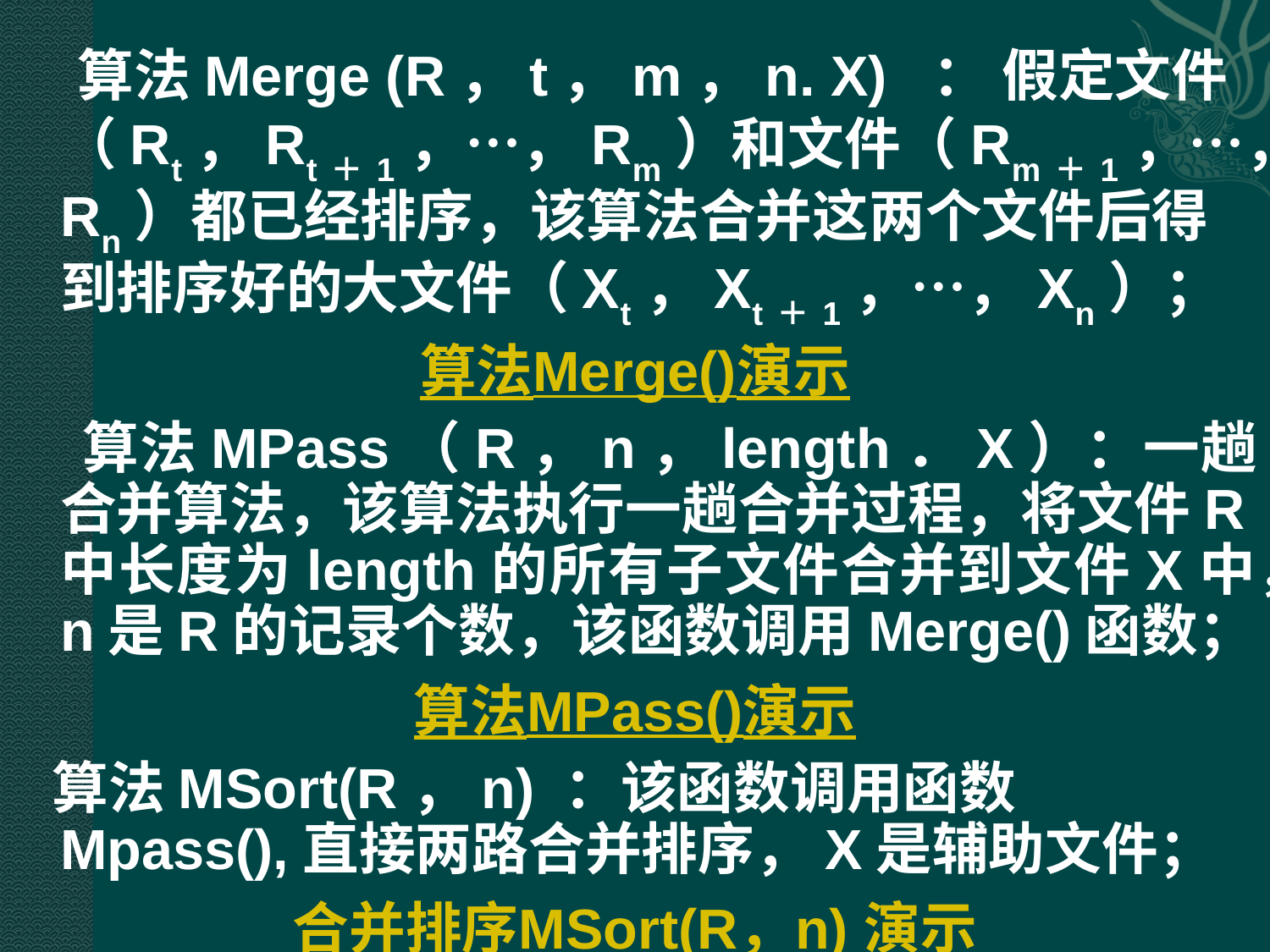

算法Merge (R，t，m，n. X)  ： 假定文件（Rt，Rt＋1，…，Rm）和文件（Rm＋1，…，Rn）都已经排序，该算法合并这两个文件后得到排序好的大文件（Xt，Xt＋1，…，Xn）；
算法Merge()演示
    算法MPass（R，n，length．X）：一趟合并算法，该算法执行一趟合并过程，将文件R中长度为length的所有子文件合并到文件X中，n是R的记录个数，该函数调用Merge()函数；
算法MPass()演示
  算法MSort(R，n) ：该函数调用函数Mpass(),直接两路合并排序，X是辅助文件；
合并排序MSort(R，n) 演示